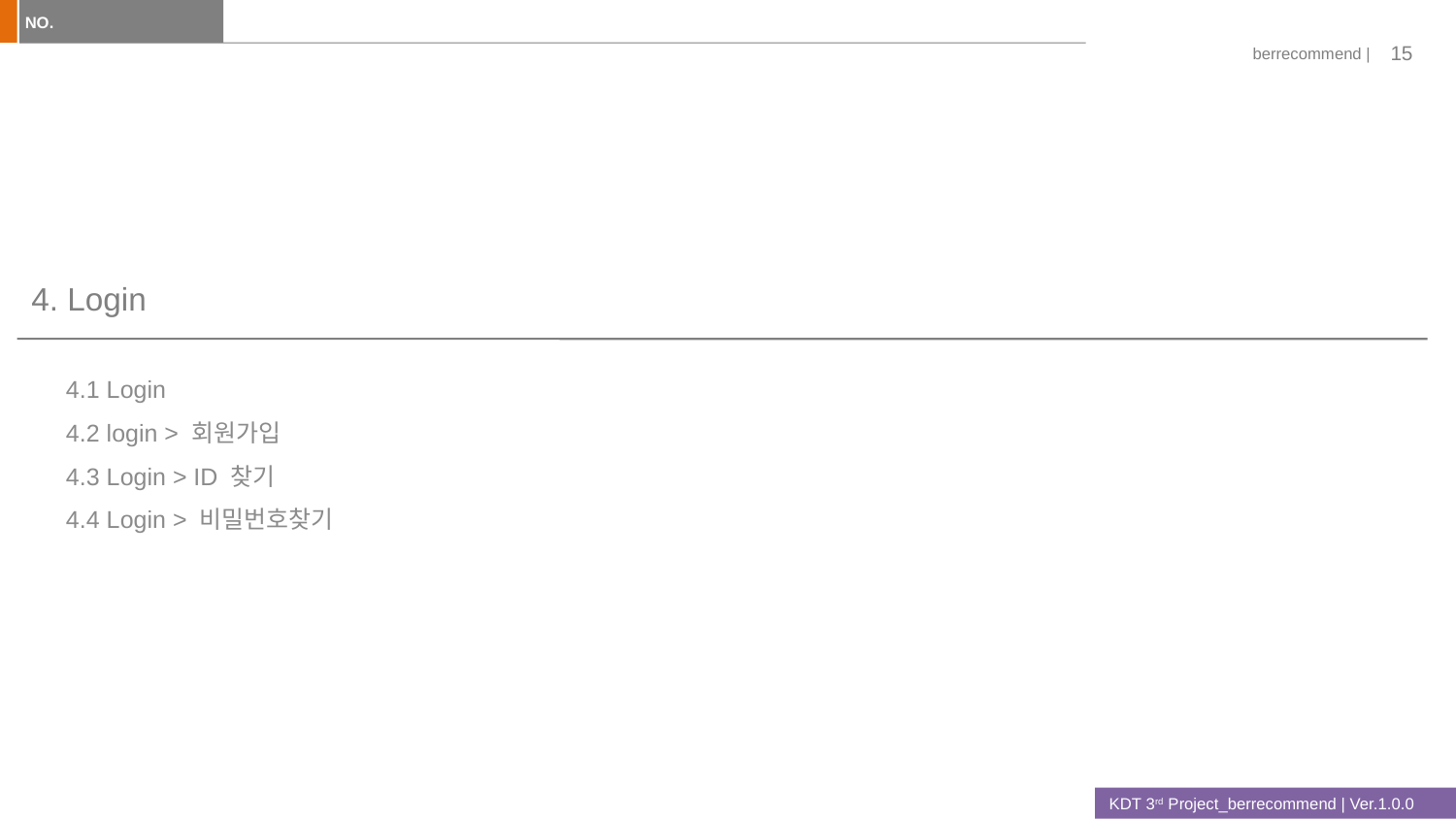

15
# 4. Login
4.1 Login
4.2 login > 회원가입
4.3 Login > ID 찾기
4.4 Login > 비밀번호찾기